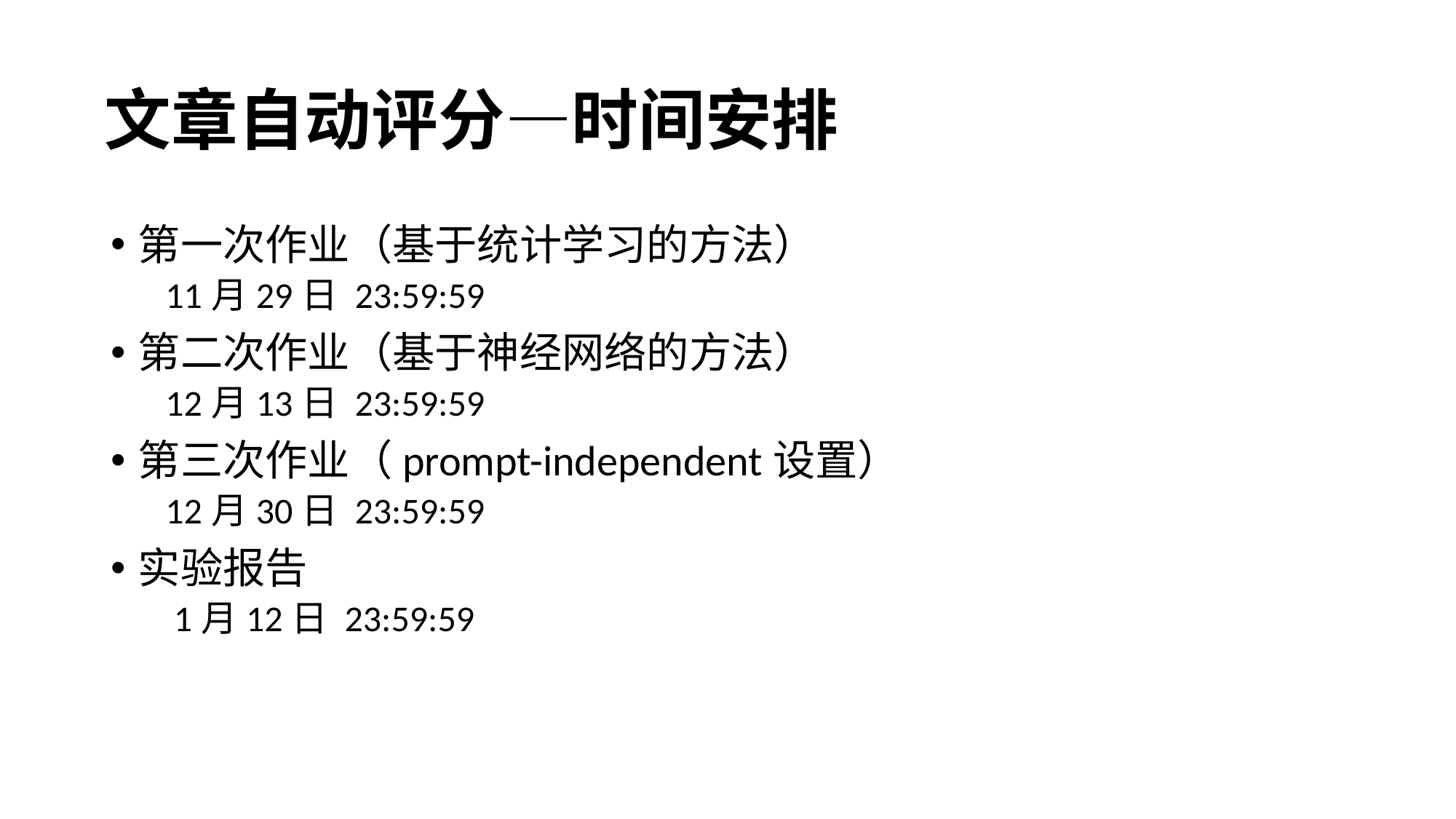

# 文章自动评分—时间安排
第一次作业（基于统计学习的方法）
11月29日 23:59:59
第二次作业（基于神经网络的方法）
12月13日 23:59:59
第三次作业（prompt-independent设置）
12月30日 23:59:59
实验报告
 1月12日 23:59:59